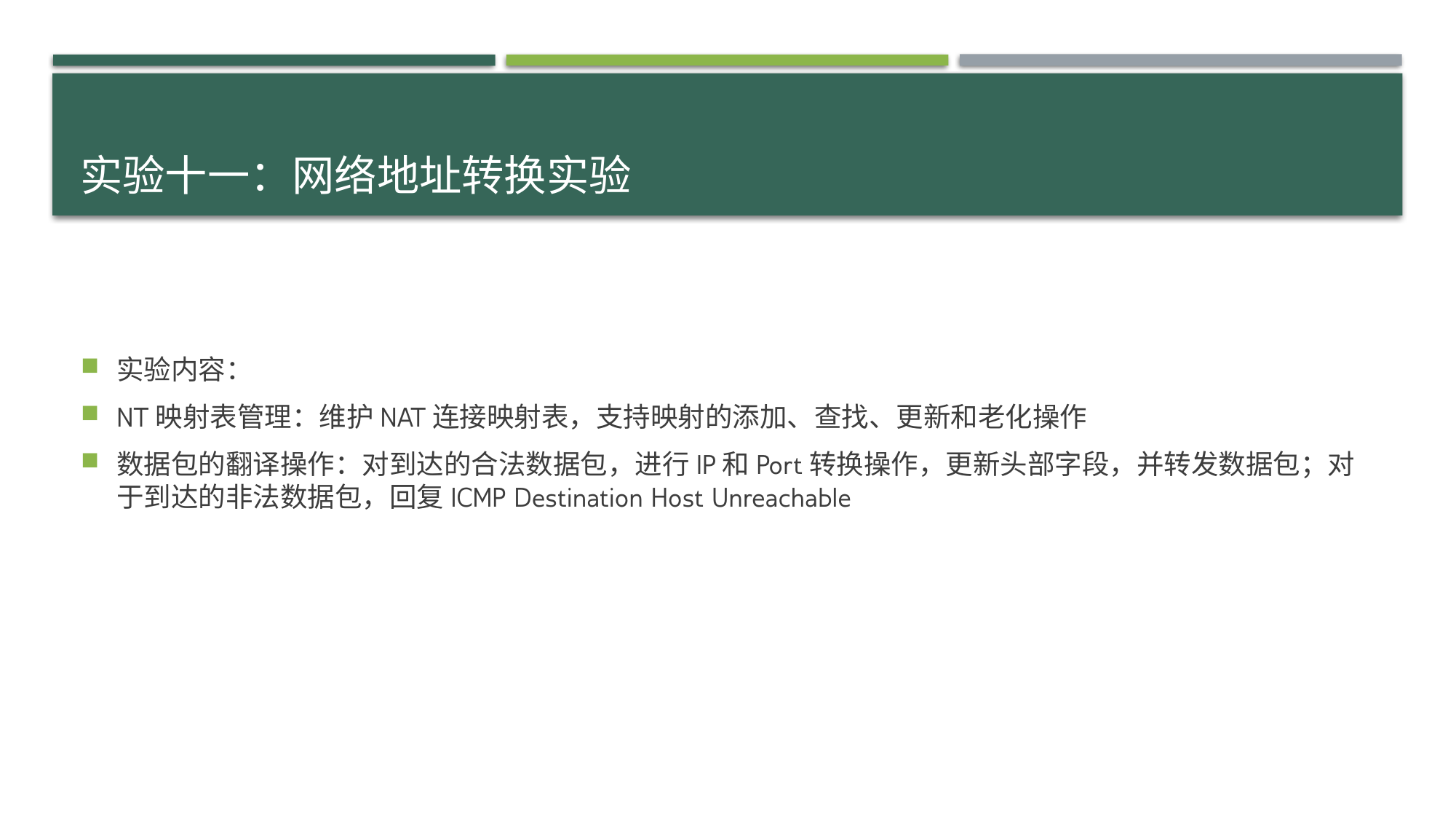

# 实验十一：网络地址转换实验
实验内容：
NT映射表管理：维护NAT连接映射表，支持映射的添加、查找、更新和老化操作
数据包的翻译操作：对到达的合法数据包，进行IP和Port转换操作，更新头部字段，并转发数据包；对于到达的非法数据包，回复ICMP Destination Host Unreachable